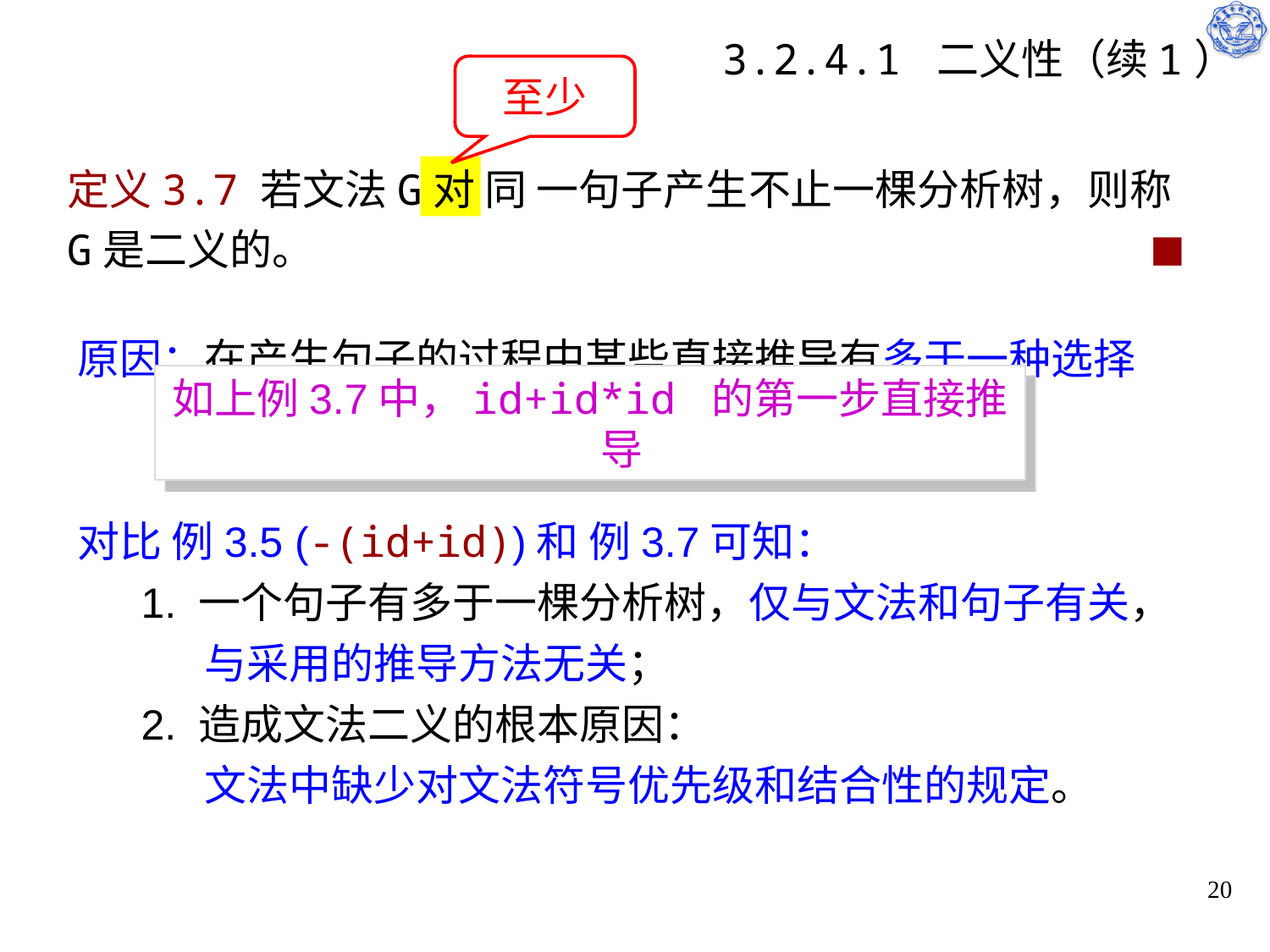

# 3.2.4.1 二义性（续1）
至少
定义3.7 若文法G对 同 一句子产生不止一棵分析树，则称G是二义的。  						       ■

原因：在产生句子的过程中某些直接推导有多于一种选择

对比 例3.5 (-(id+id))和 例3.7可知：
1. 一个句子有多于一棵分析树，仅与文法和句子有关，与采用的推导方法无关；
2. 造成文法二义的根本原因：
文法中缺少对文法符号优先级和结合性的规定。
如上例3.7中，id+id*id 的第一步直接推导
20